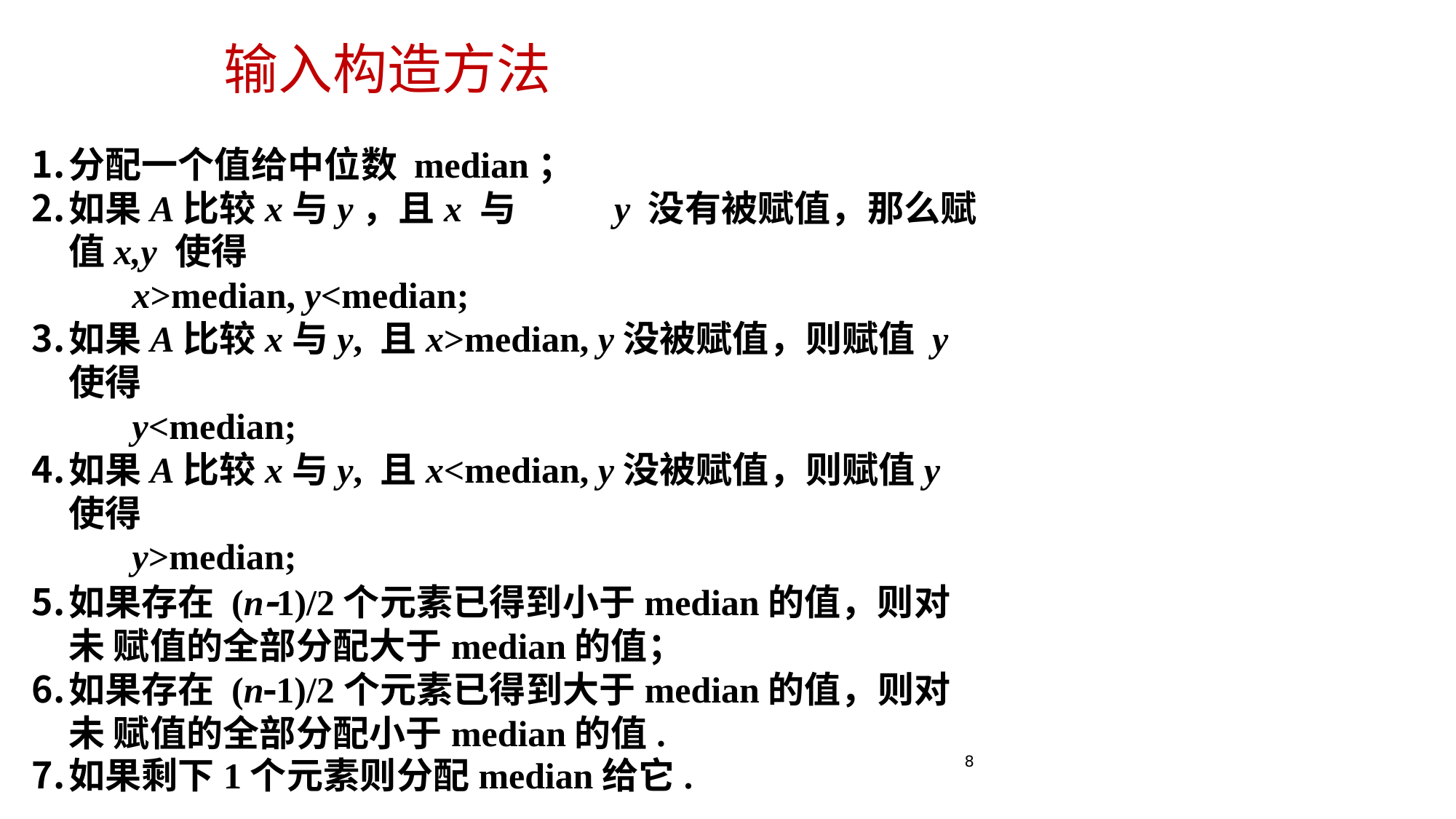

# 输入构造方法
分配一个值给中位数 median；
如果A比较x与y，且x 与	y 没有被赋值，那么赋值x,y 使得
x>median, y<median;
如果A比较x与y, 且x>median, y没被赋值，则赋值 y 使得
y<median;
如果A比较x与y, 且x<median, y没被赋值，则赋值y 使得
y>median;
如果存在 (n−1)/2个元素已得到小于median的值，则对未 赋值的全部分配大于median的值；
如果存在 (n−1)/2个元素已得到大于median的值，则对未 赋值的全部分配小于median的值.
如果剩下1个元素则分配median给它.
8